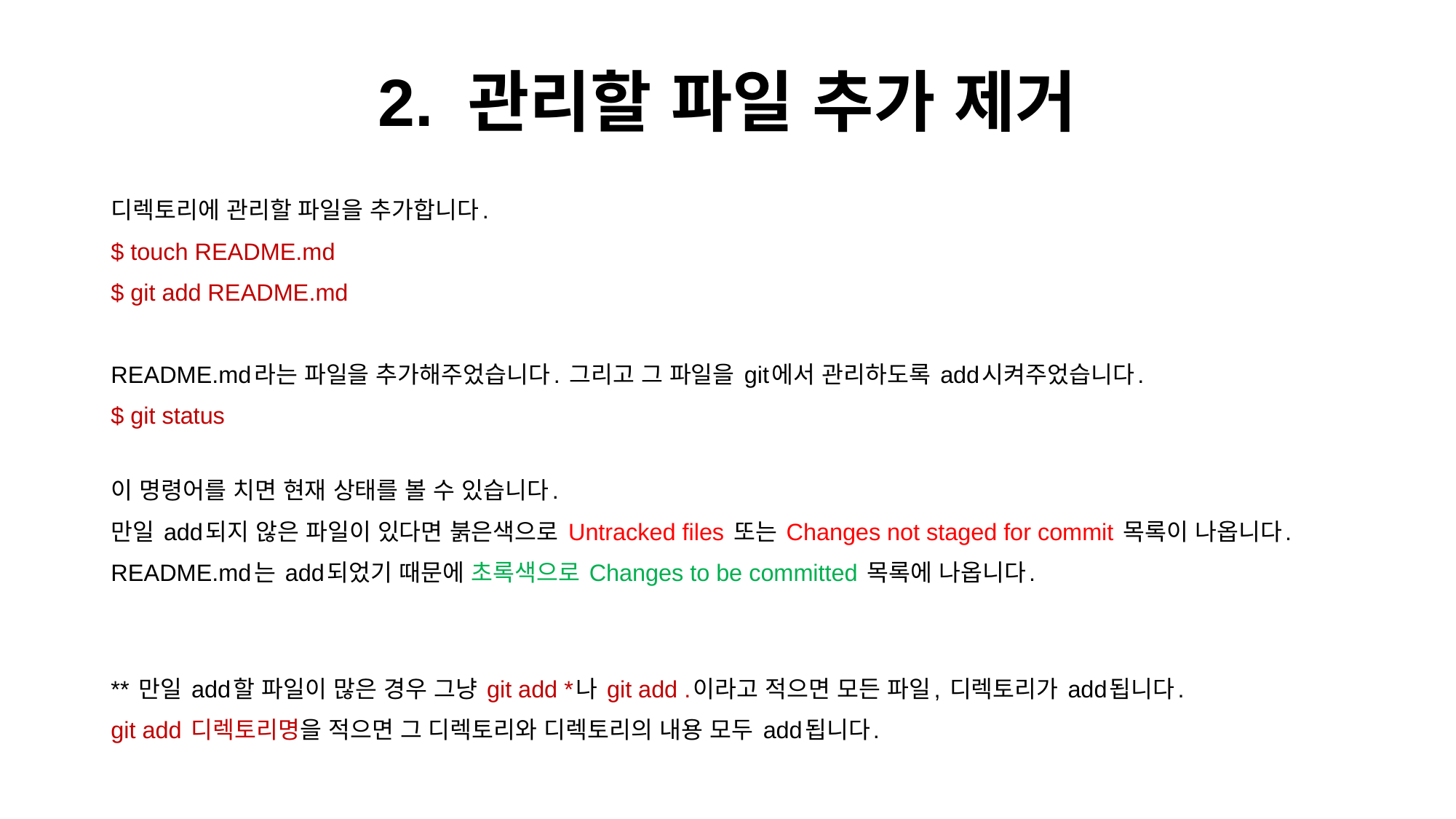

# 2. 관리할 파일 추가 제거
디렉토리에 관리할 파일을 추가합니다.
$ touch README.md
$ git add README.md

README.md라는 파일을 추가해주었습니다. 그리고 그 파일을 git에서 관리하도록 add시켜주었습니다.
$ git status
이 명령어를 치면 현재 상태를 볼 수 있습니다.
만일 add되지 않은 파일이 있다면 붉은색으로 Untracked files 또는 Changes not staged for commit 목록이 나옵니다.
README.md는 add되었기 때문에 초록색으로 Changes to be committed 목록에 나옵니다.

** 만일 add할 파일이 많은 경우 그냥 git add *나 git add .이라고 적으면 모든 파일, 디렉토리가 add됩니다.
git add 디렉토리명을 적으면 그 디렉토리와 디렉토리의 내용 모두 add됩니다.